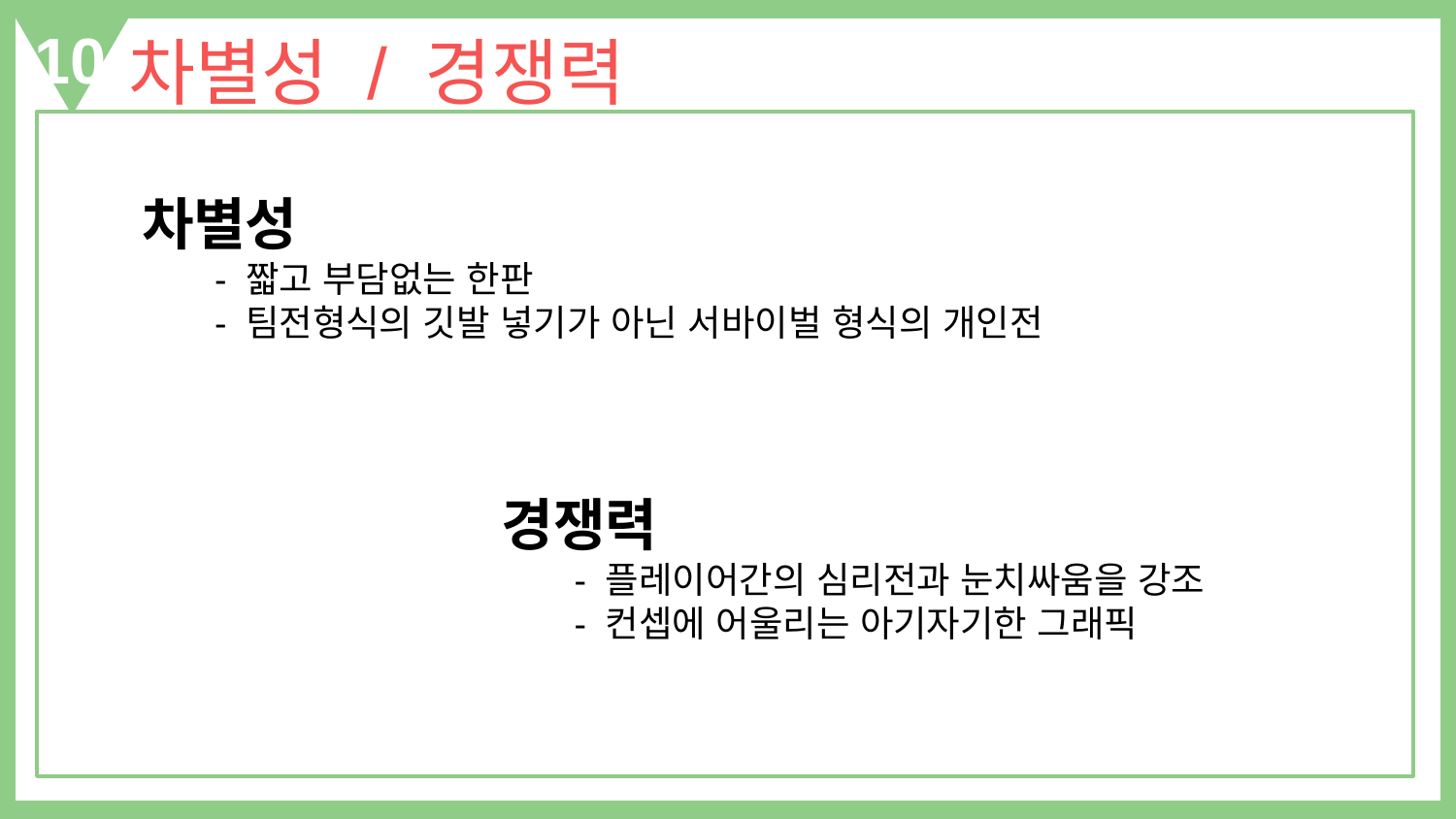

10
차별성 / 경쟁력
차별성
- 짧고 부담없는 한판
- 팀전형식의 깃발 넣기가 아닌 서바이벌 형식의 개인전

경쟁력
- 플레이어간의 심리전과 눈치싸움을 강조
- 컨셉에 어울리는 아기자기한 그래픽